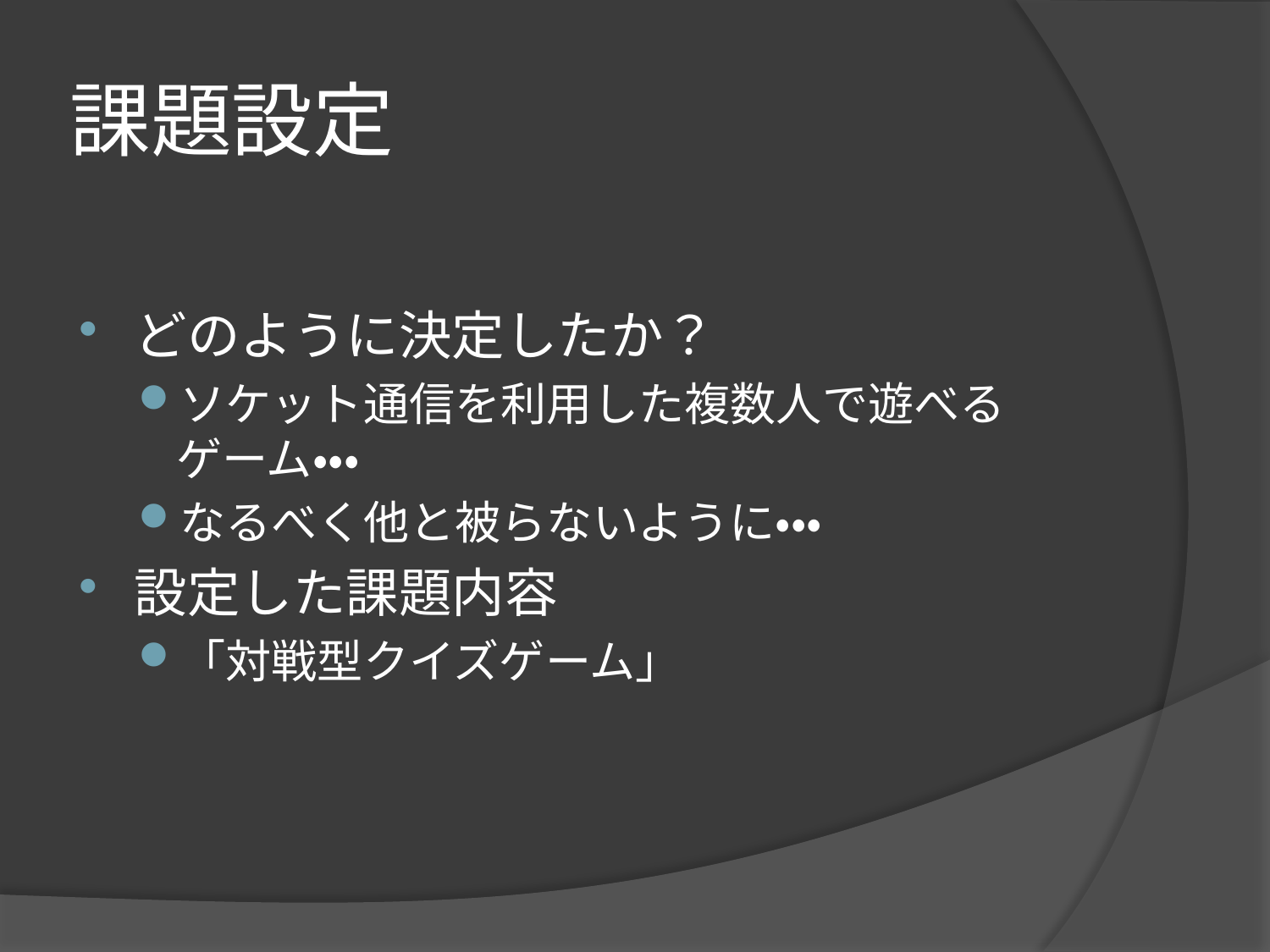

# 課題設定

どのように決定したか？
ソケット通信を利用した複数人で遊べるゲーム・・・
なるべく他と被らないように・・・
設定した課題内容
「対戦型クイズゲーム」